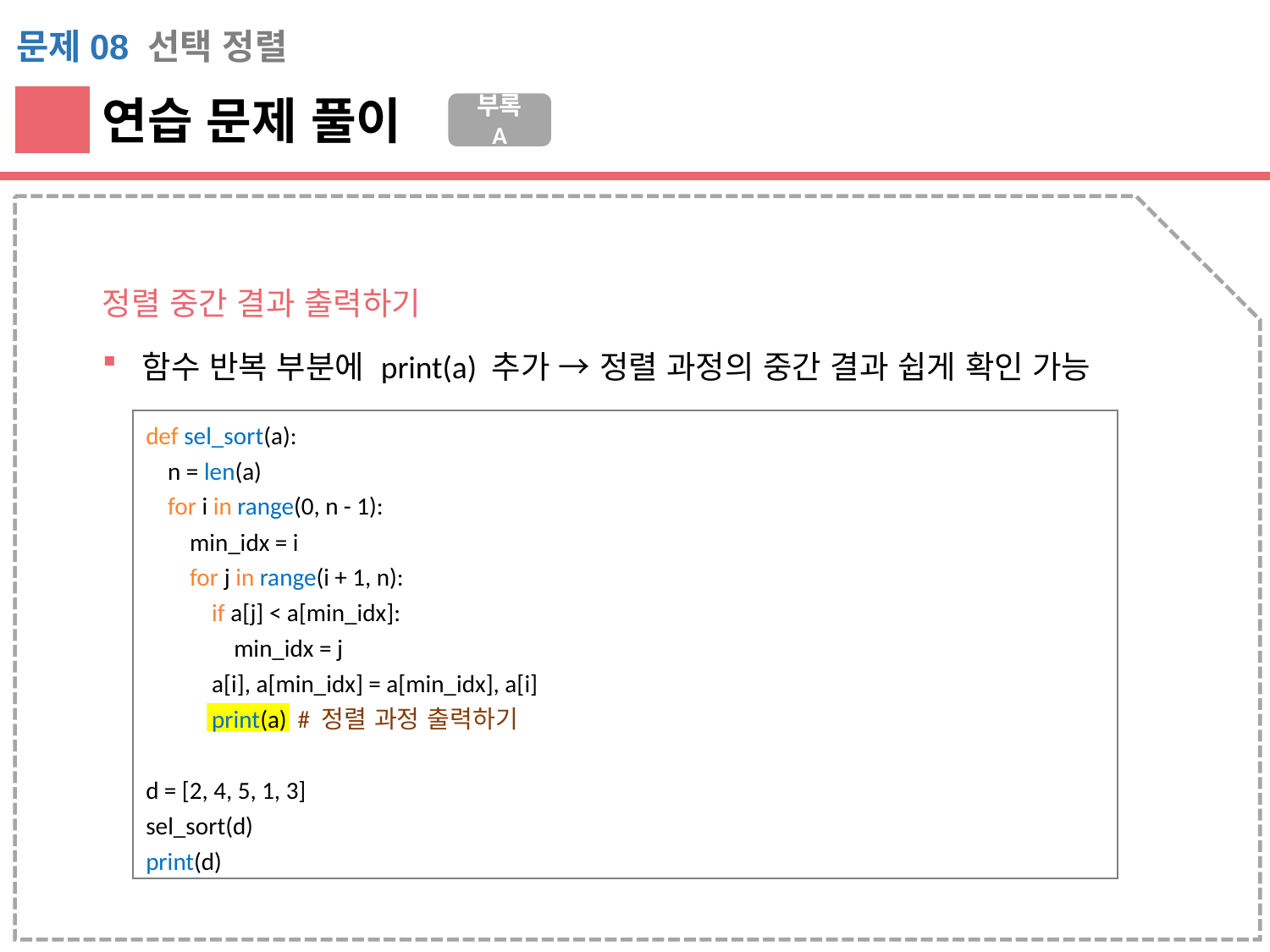

문제08 선택 정렬
연습 문제 풀이

부록 A

정렬 중간 결과 출력하기
함수 반복 부분에 print(a) 추가 → 정렬 과정의 중간 결과 쉽게 확인 가능
def sel_sort(a):
    n = len(a)
    for i in range(0, n - 1):
        min_idx = i
        for j in range(i + 1, n):
            if a[j] < a[min_idx]:
                min_idx = j
            a[i], a[min_idx] = a[min_idx], a[i]
            print(a)  # 정렬 과정 출력하기

d = [2, 4, 5, 1, 3]
sel_sort(d)
print(d)